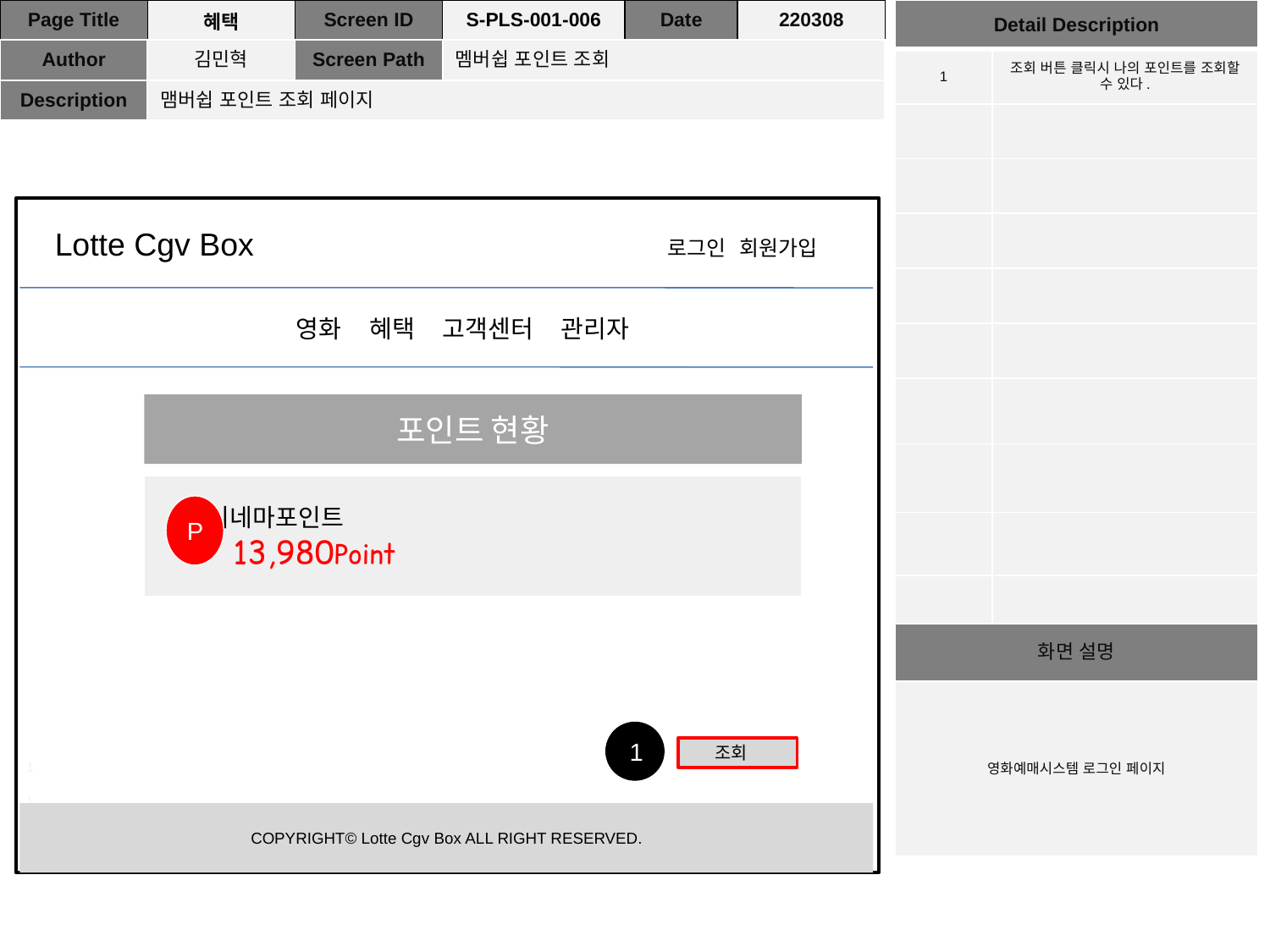

| Page Title | 혜택 | Screen ID | S-PLS-001-006 | Date | 220308 |
| --- | --- | --- | --- | --- | --- |
| Author | 김민혁 | Screen Path | 멤버쉽 포인트 조회 |  |  |
| Description | 맴버쉽 포인트 조회 페이지 |  |  |  |  |
| Detail Description |  |
| --- | --- |
| 1 | 조회 버튼 클릭시 나의 포인트를 조회할 수 있다. |
|  |  |
|  |  |
|  |  |
|  |  |
|  |  |
|  |  |
|  |  |
|  |  |
|  |  |
| 화면 설명 |  |
| 영화예매시스템 로그인 페이지 |  |

Lotte Cgv Box
로그인   회원가입
영화     혜택     고객센터     관리자
포인트 현황
        시네마포인트
        13,980Point
P
1
     조회
1
1

COPYRIGHT© Lotte Cgv Box ALL RIGHT RESERVED.